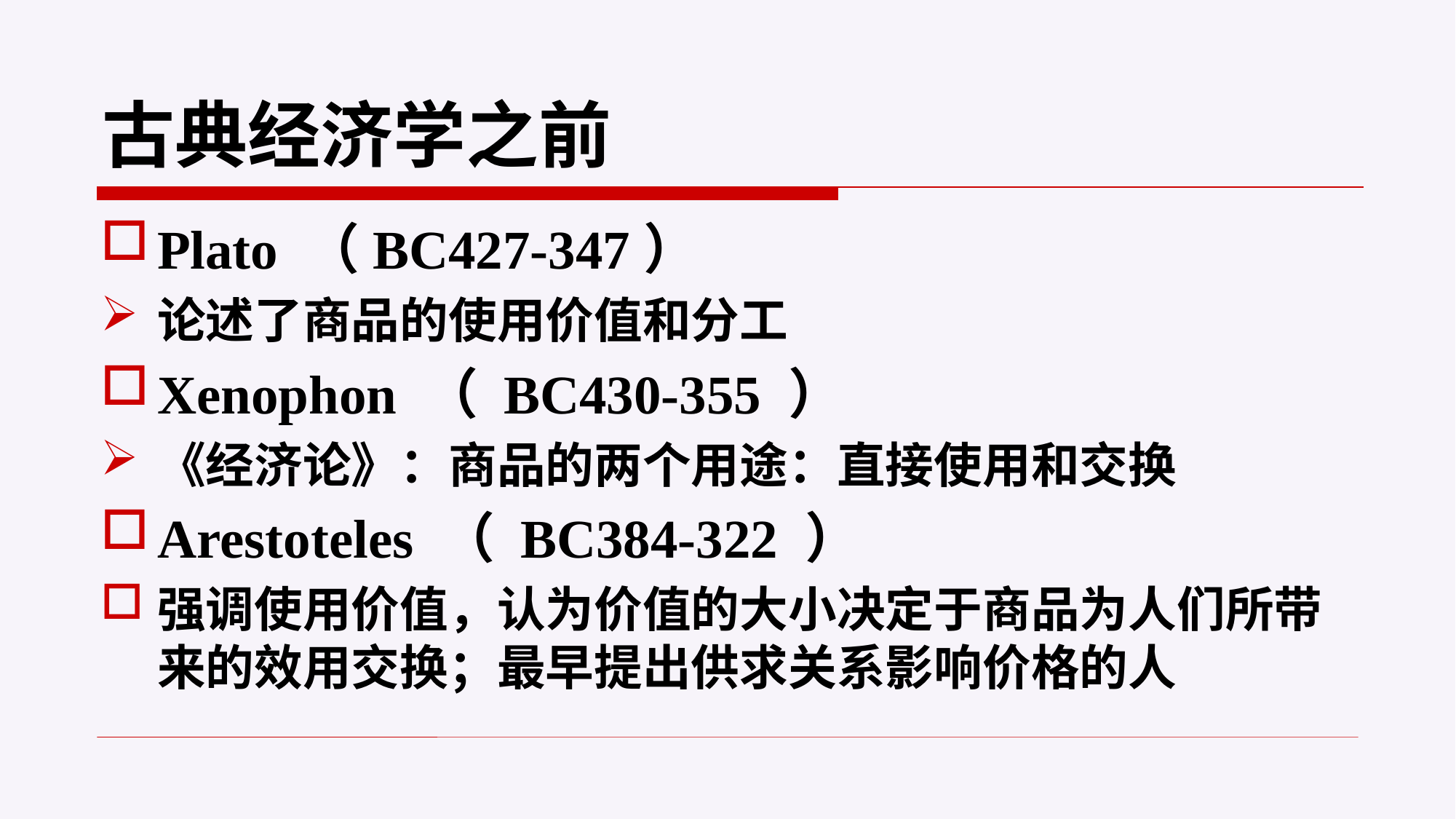

# 古典经济学之前
Plato （BC427-347）
论述了商品的使用价值和分工
Xenophon （ BC430-355 ）
《经济论》：商品的两个用途：直接使用和交换
Arestoteles （ BC384-322 ）
强调使用价值，认为价值的大小决定于商品为人们所带来的效用交换；最早提出供求关系影响价格的人